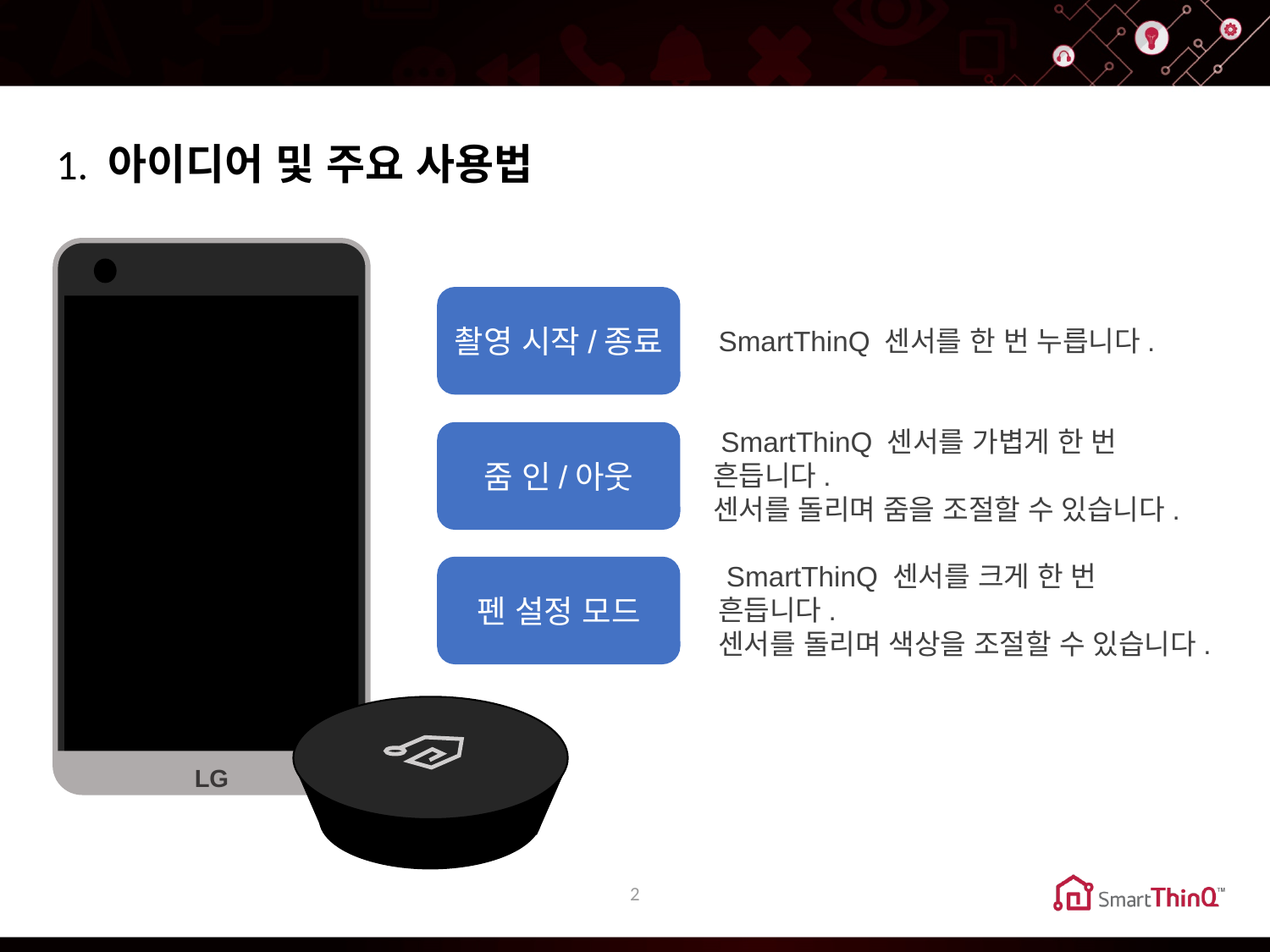

SmartThinQ 센서를 한 번 누릅니다.
촬영 시작/종료

LG

 SmartThinQ 센서를 가볍게 한 번 흔듭니다.
센서를 돌리며 줌을 조절할 수 있습니다.
줌 인/아웃

 SmartThinQ 센서를 크게 한 번 흔듭니다.
센서를 돌리며 색상을 조절할 수 있습니다.
펜 설정 모드

# 1. 아이디어 및 주요 사용법

늘어나는 “셀프 촬영족”

인생영상
잠재력이 무궁무진한,
 스마트폰 동영상촬영

LG

다양한 센서를 지닌, LG SmartThinQ

독특한,
나만의,

손떨림 없이,

인생영상

셀프 영상 촬영

간단하고,
재미있게,
2
아이디어 :  LG 스마트폰의 강점이자 잠재력이 무궁무진한 동영상 촬영이라는 기능을 LG SmartThinQ를 이용한 간단하고 재미있는 어플을 만들어 사용자들의 만족감을 높여보자
어플 소개 : 인생영상은 LG SmartThinQ를 쥐고 이루어지는 간단한 모션들로 손떨림 없이 간단하고 재미있게 동영상을 촬영할 수 있게 합니다. 무엇보다 SmartThinQ 기기를 펜처럼 사용하여 동영상 촬영을 하면서 그림을 그려넣어 자신만의 독특한 셀프 영상 촬영을 가능하게 합니다.
사용법 :
-  촬영 시작/종료  : 스마트 씽큐를 딸깍 누르기
-  줌 인/아웃 모드 : 가볍게 한 번 흔들어 시작,  돌리면서 줌 조절
-  그리기 모드 :  카메라 화면상의 스마트 씽큐를 정확히 터치하여 시작, 스마트 씽큐를 움직이며 펜처럼 그리기 가능
-  펜 설정 모드 : 크게 한 번 흔들어 시작, 돌리면서 색상 조절